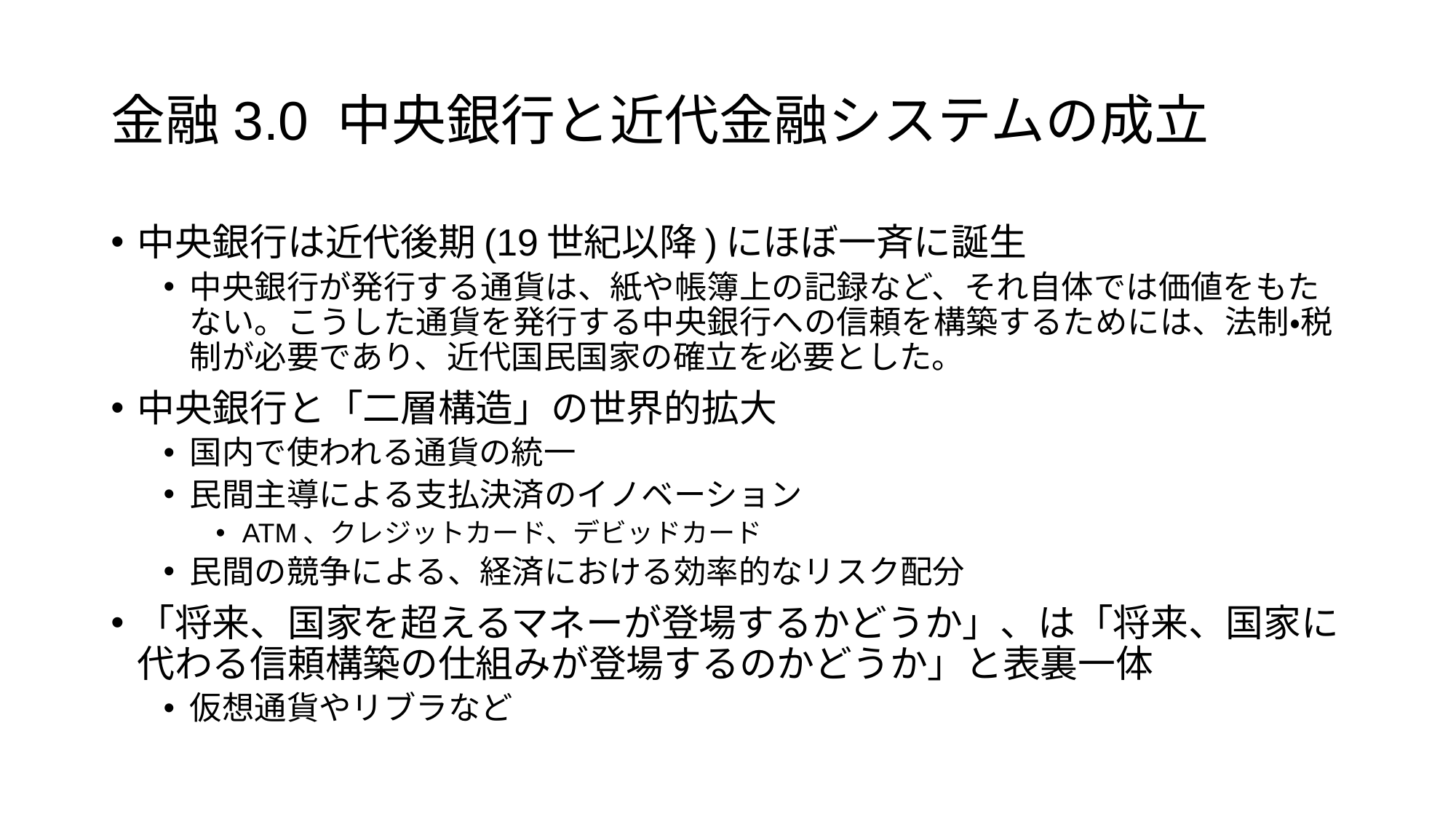

# 金融3.0 中央銀行と近代金融システムの成立
中央銀行は近代後期(19世紀以降)にほぼ一斉に誕生
中央銀行が発行する通貨は、紙や帳簿上の記録など、それ自体では価値をもたない。こうした通貨を発行する中央銀行への信頼を構築するためには、法制・税制が必要であり、近代国民国家の確立を必要とした。
中央銀行と「二層構造」の世界的拡大
国内で使われる通貨の統一
民間主導による支払決済のイノベーション
ATM、クレジットカード、デビッドカード
民間の競争による、経済における効率的なリスク配分
「将来、国家を超えるマネーが登場するかどうか」、は「将来、国家に代わる信頼構築の仕組みが登場するのかどうか」と表裏一体
仮想通貨やリブラなど